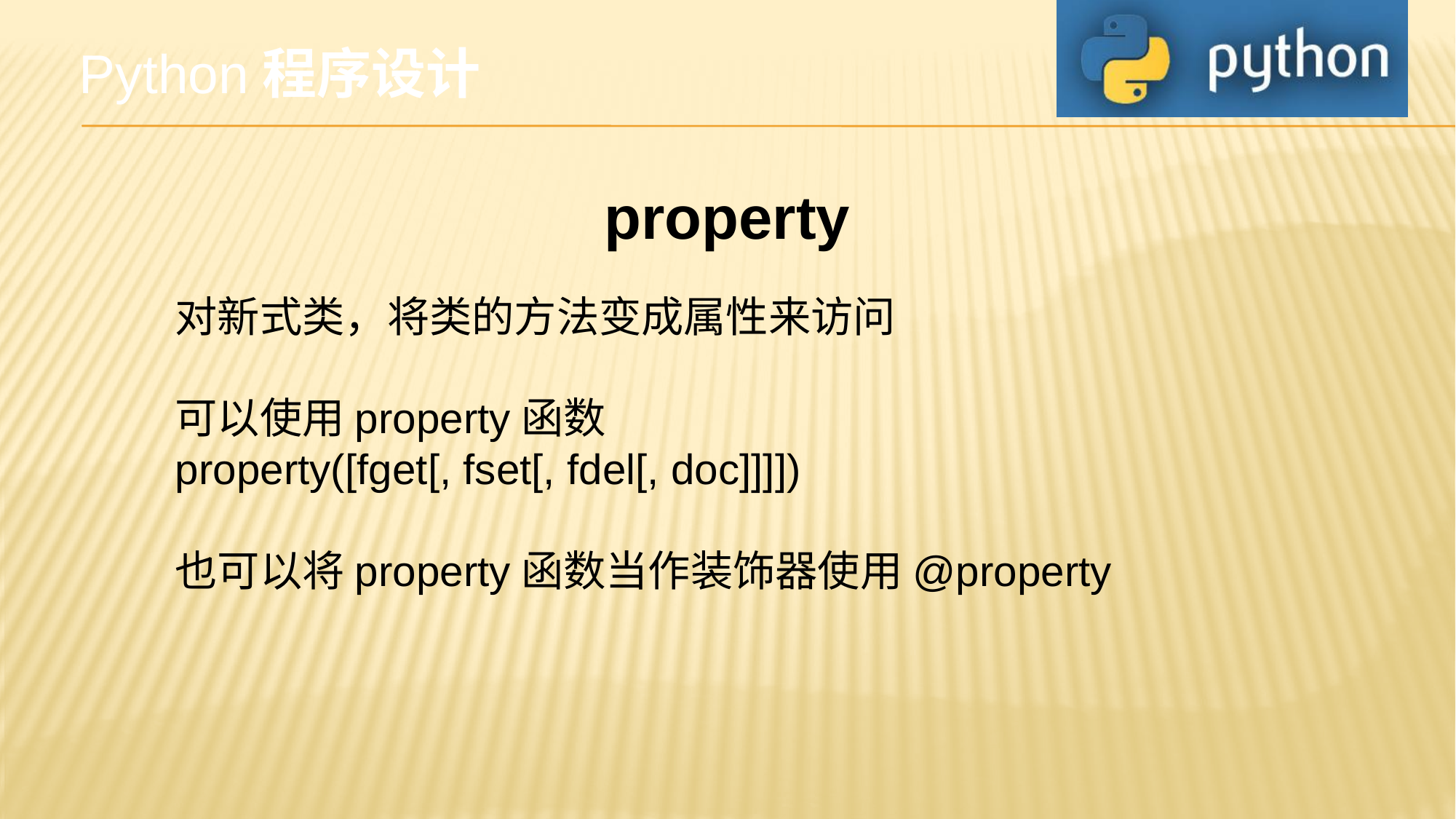

Python程序设计
property
对新式类，将类的方法变成属性来访问

可以使用property函数
property([fget[, fset[, fdel[, doc]]]])

也可以将property函数当作装饰器使用@property